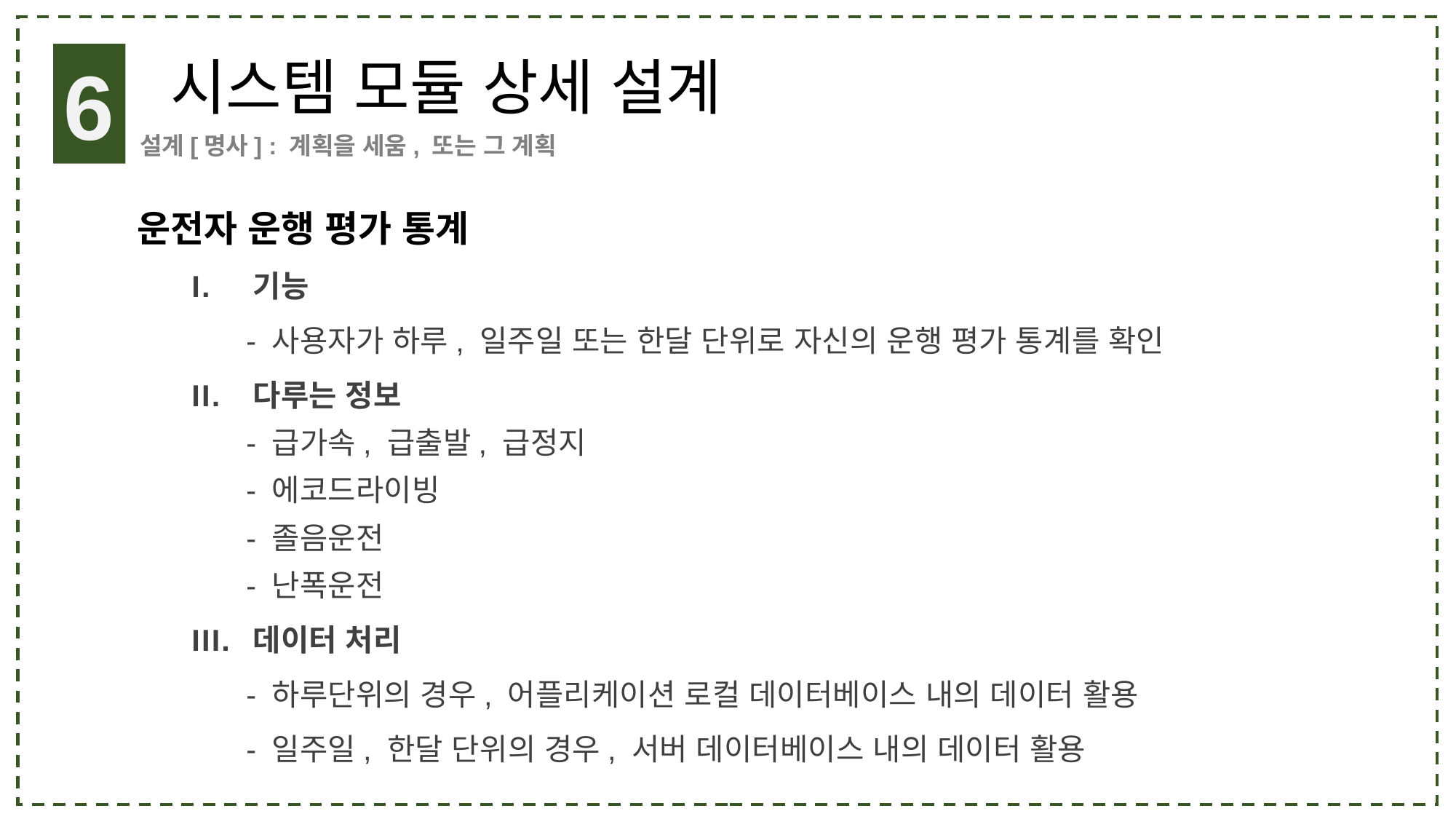

6
시스템 모듈 상세 설계
설계[명사] : 계획을 세움, 또는 그 계획
운전자 운행 평가 통계
기능
- 사용자가 하루, 일주일 또는 한달 단위로 자신의 운행 평가 통계를 확인
다루는 정보
- 급가속, 급출발, 급정지
- 에코드라이빙
- 졸음운전
- 난폭운전
데이터 처리
- 하루단위의 경우, 어플리케이션 로컬 데이터베이스 내의 데이터 활용
- 일주일, 한달 단위의 경우, 서버 데이터베이스 내의 데이터 활용